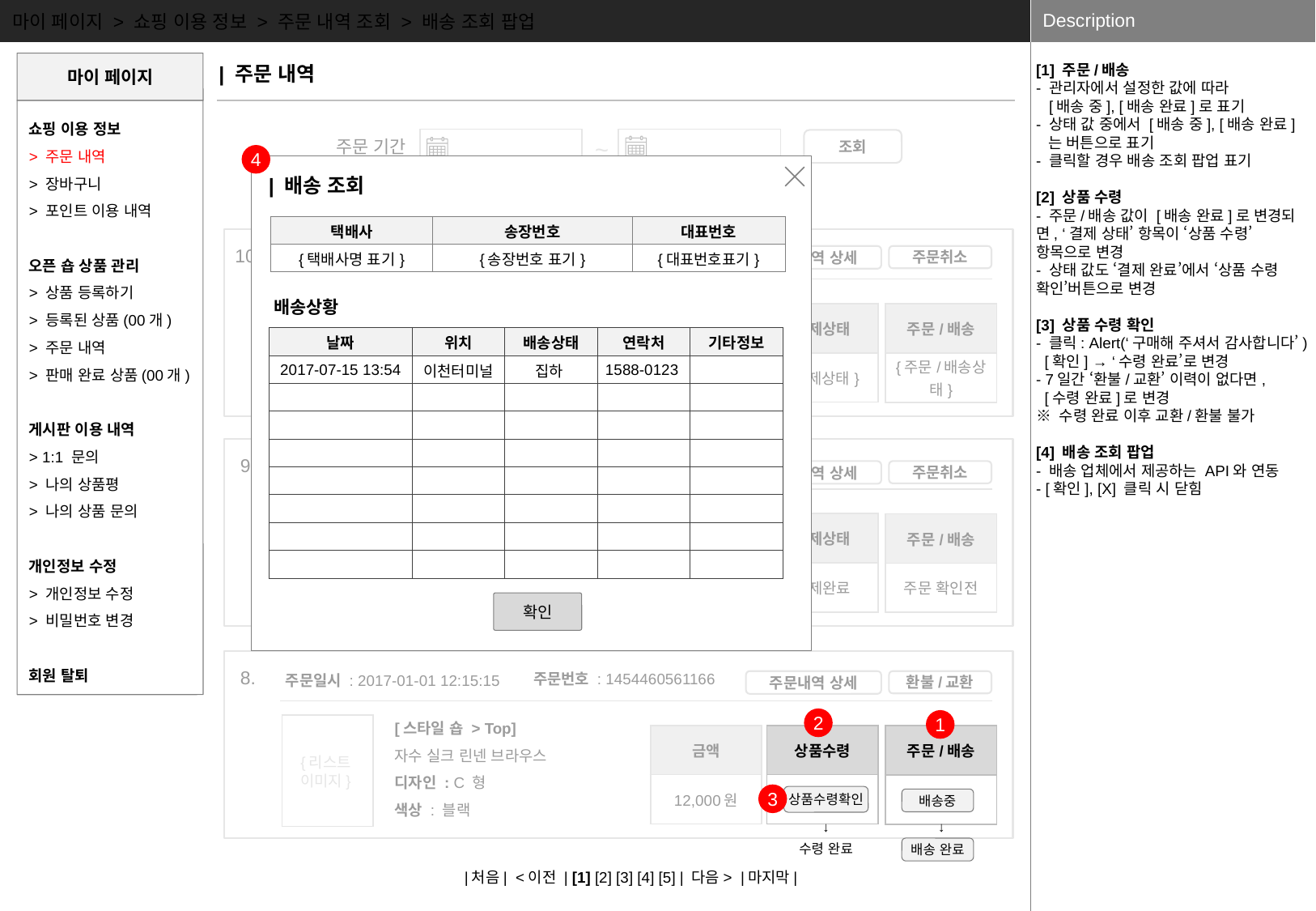

마이 페이지 > 쇼핑 이용 정보 > 주문 내역 조회 > 배송 조회 팝업

[1] 주문/배송
- 관리자에서 설정한 값에 따라
   [배송 중], [배송 완료]로 표기
- 상태 값 중에서 [배송 중], [배송 완료]
  는 버튼으로 표기
- 클릭할 경우 배송 조회 팝업 표기

[2] 상품 수령
- 주문/배송 값이 [배송 완료]로 변경되면, ‘결제 상태’ 항목이 ‘상품 수령’ 항목으로 변경
- 상태 값도 ‘결제 완료’에서 ‘상품 수령 확인’버튼으로 변경

[3] 상품 수령 확인
- 클릭: Alert(‘구매해 주셔서 감사합니다’)
  [확인] → ‘수령 완료’로 변경
- 7일간 ‘환불/교환’ 이력이 없다면,
  [수령 완료]로 변경
※ 수령 완료 이후 교환/환불 불가

[4] 배송 조회 팝업
- 배송 업체에서 제공하는 API와 연동
- [확인], [X] 클릭 시 닫힘

마이 페이지
 | 주문 내역
쇼핑 이용 정보
> 주문 내역
> 장바구니
> 포인트 이용 내역

오픈 숍 상품 관리
> 상품 등록하기
> 등록된 상품(00개)
> 주문 내역
> 판매 완료 상품(00개)

게시판 이용 내역
> 1:1 문의
> 나의 상품평
> 나의 상품 문의

개인정보 수정
> 개인정보 수정
> 비밀번호 변경

회원 탈퇴

~

조회
주문 기간

4

| 배송 조회
당일
1주일
3주일
1개월
3개월
| 택배사 | 송장번호 | 대표번호 |
| --- | --- | --- |
| {택배사명 표기} | {송장번호 표기} | {대표번호표기} |

10.
주문번호 : 1454460561166
주문일시 : 2017-01-01 12:15:15
주문내역 상세
주문취소
[{구매 Shop > 카테고리명}]
{상품명}
{옵션명} : {이용자가 선택한 옵션}
{옵션명} : {이용자가 선택한 옵션}
배송상황
|  |
| --- |
| 금액 |
| --- |
| {결제금액}원 |
| 결제상태 |
| --- |
| {결제상태} |
| 주문/배송 |
| --- |
| {주문/배송상태} |
| 날짜 | 위치 | 배송상태 | 연락처 | 기타정보 |
| --- | --- | --- | --- | --- |
| 2017-07-15 13:54 | 이천터미널 | 집하 | 1588-0123 |  |
|  |  |  |  |  |
|  |  |  |  |  |
|  |  |  |  |  |
|  |  |  |  |  |
|  |  |  |  |  |
|  |  |  |  |  |
|  |  |  |  |  |
{리스트
이미지}

9.
주문번호 : 1454460561166
주문일시 : 2017-01-01 12:15:15
주문내역 상세
주문취소
[스타일 숍 > Top]
자수 실크 린넨 브라우스
디자인 : C 형
색상 : 블랙
|  |
| --- |
| 금액 |
| --- |
| 12,000원 |
| 결제상태 |
| --- |
| 결제완료 |
| 주문/배송 |
| --- |
| 주문 확인전 |
{리스트
이미지}
확인

8.
주문번호 : 1454460561166
주문일시 : 2017-01-01 12:15:15
주문내역 상세
환불/교환
[스타일 숍 > Top]
자수 실크 린넨 브라우스
디자인 : C 형
색상 : 블랙
2
1
|  |
| --- |
| 금액 |
| --- |
| 12,000원 |
| 상품수령 |
| --- |
|  |
| 주문/배송 |
| --- |
|  |
{리스트
이미지}
3
상품수령확인
배송중
↓
↓
수령 완료
배송 완료
|처음|  <이전 | [1] [2] [3] [4] [5] | 다음>  |마지막|